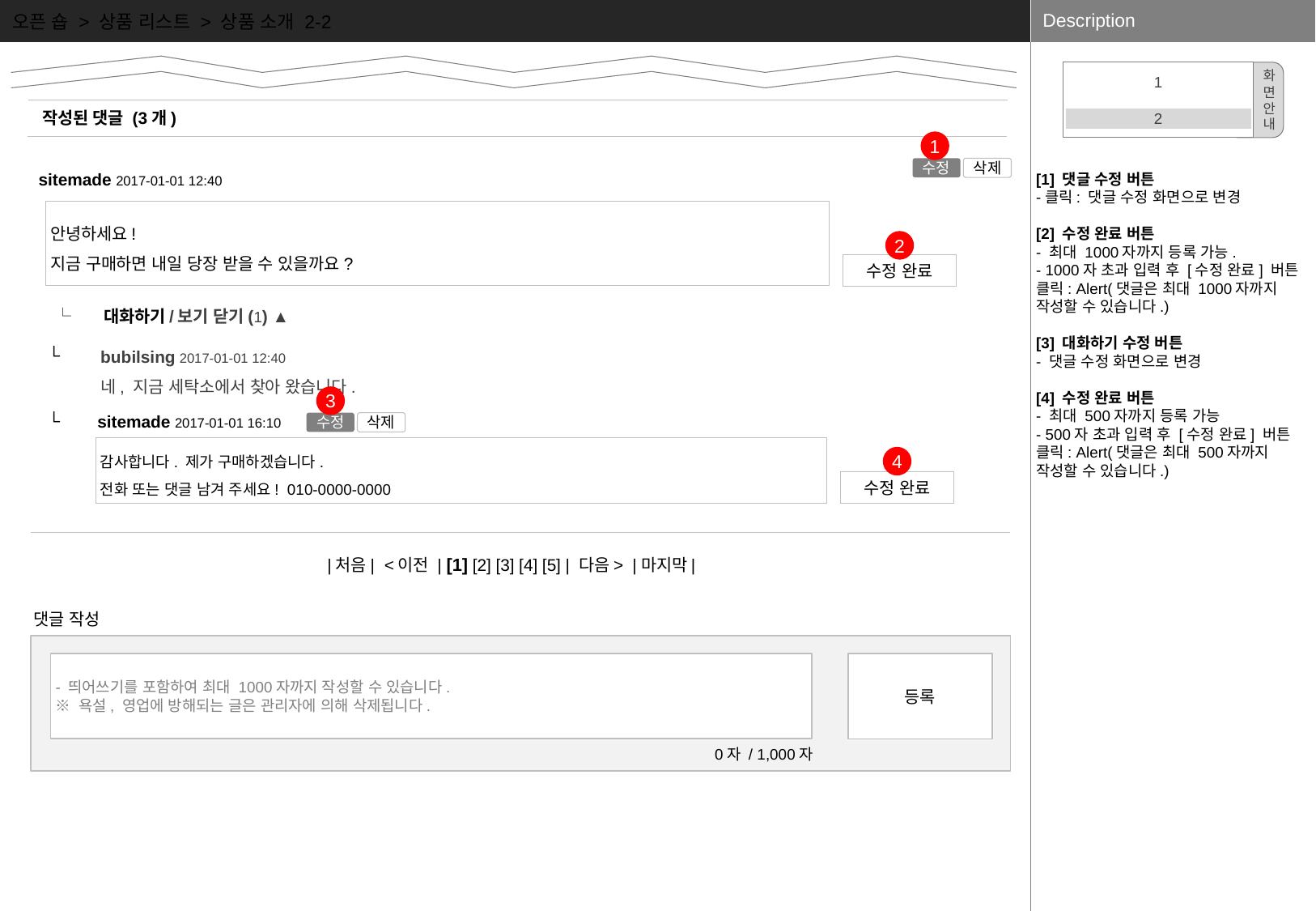

오픈 숍 > 상품 리스트 > 상품 소개 2-2

[1] 댓글 수정 버튼
-클릭: 댓글 수정 화면으로 변경

[2] 수정 완료 버튼
- 최대 1000자까지 등록 가능.
- 1000자 초과 입력 후 [수정 완료] 버튼 클릭: Alert(댓글은 최대 1000자까지 작성할 수 있습니다.)

[3] 대화하기 수정 버튼
- 댓글 수정 화면으로 변경

[4] 수정 완료 버튼
- 최대 500자까지 등록 가능
- 500자 초과 입력 후 [수정 완료] 버튼 클릭: Alert(댓글은 최대 500자까지 작성할 수 있습니다.)

1

2
화
면
안
내

작성된 댓글 (3개)
1
sitemade 2017-01-01 12:40
수정
삭제
안녕하세요!
지금 구매하면 내일 당장 받을 수 있을까요?
2
수정 완료
└      대화하기/보기 닫기(1) ▲
└
bubilsing 2017-01-01 12:40
네, 지금 세탁소에서 찾아 왔습니다.
3
└
sitemade 2017-01-01 16:10
수정
삭제
감사합니다. 제가 구매하겠습니다.
전화 또는 댓글 남겨 주세요!  010-0000-0000
4
수정 완료
|처음|  <이전 | [1] [2] [3] [4] [5] | 다음>  |마지막|
댓글 작성

- 띄어쓰기를 포함하여 최대 1000자까지 작성할 수 있습니다.
※ 욕설, 영업에 방해되는 글은 관리자에 의해 삭제됩니다.
등록
0자 / 1,000자